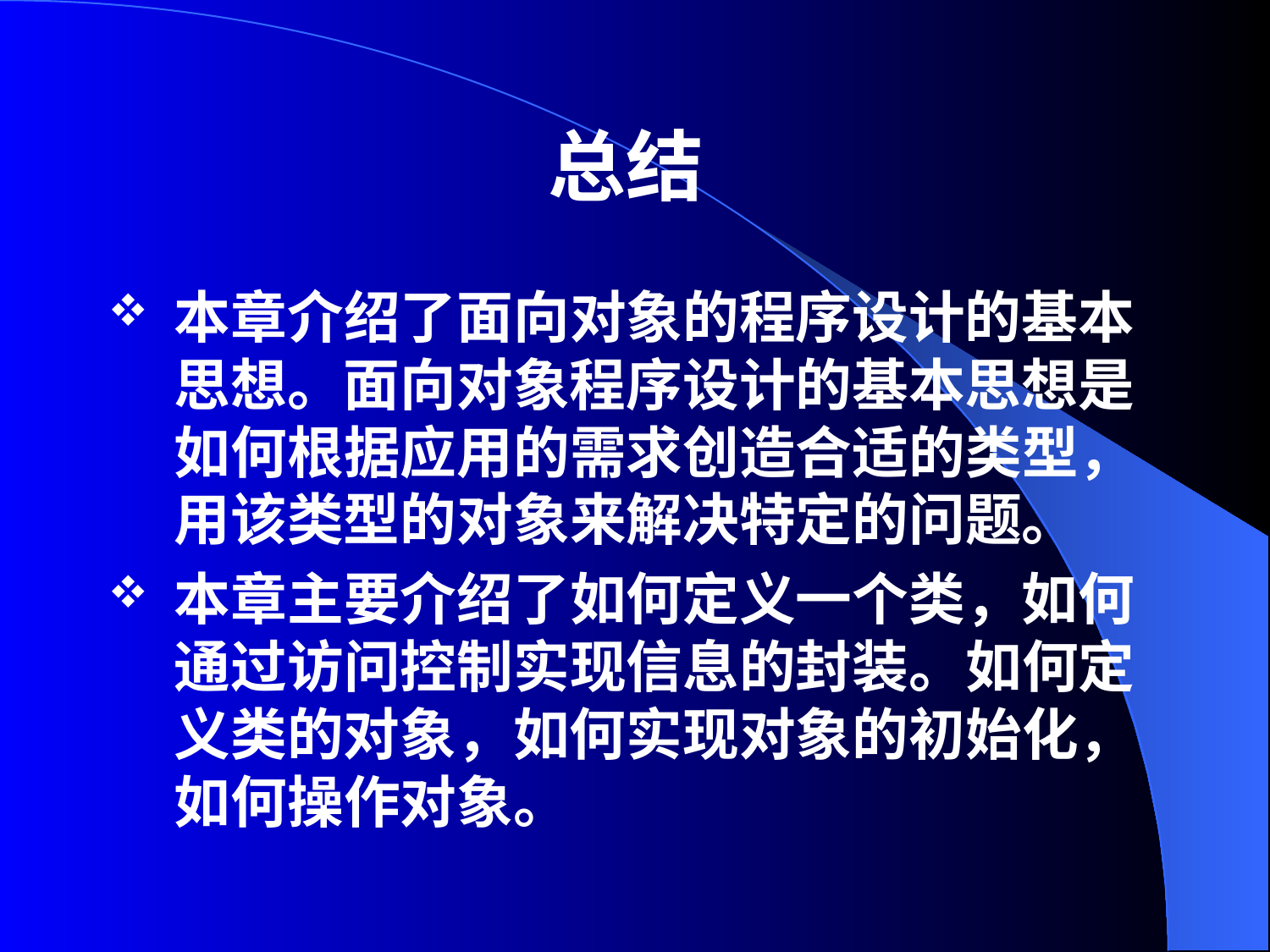

# 总结
本章介绍了面向对象的程序设计的基本思想。面向对象程序设计的基本思想是如何根据应用的需求创造合适的类型，用该类型的对象来解决特定的问题。
本章主要介绍了如何定义一个类，如何通过访问控制实现信息的封装。如何定义类的对象，如何实现对象的初始化，如何操作对象。